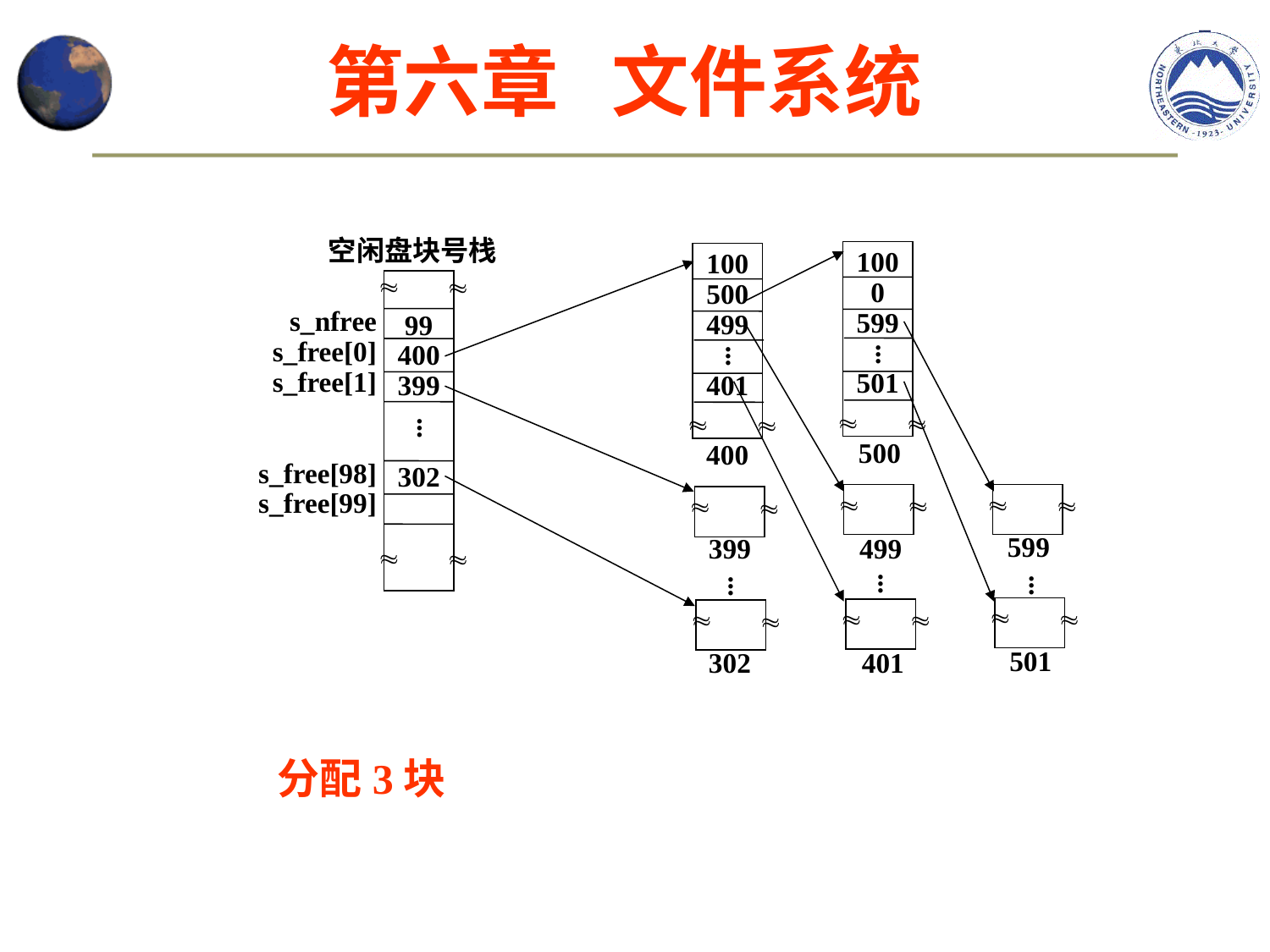

第六章   文件系统
空闲盘块号栈
100
0
599

501

.
.
.

≈
≈

100
500
499

401

.
.
.

≈
≈

≈
≈

99
400
399

302

s_nfree
s_free[0]
s_free[1]

s_free[98]
s_free[99]

.
.
.

≈
≈

500
400

≈
≈

≈
≈

≈
≈

599
399
499
.
.
.
.
.
.
.
.
.
≈
≈

≈
≈

≈
≈

501
302
401
分配3块